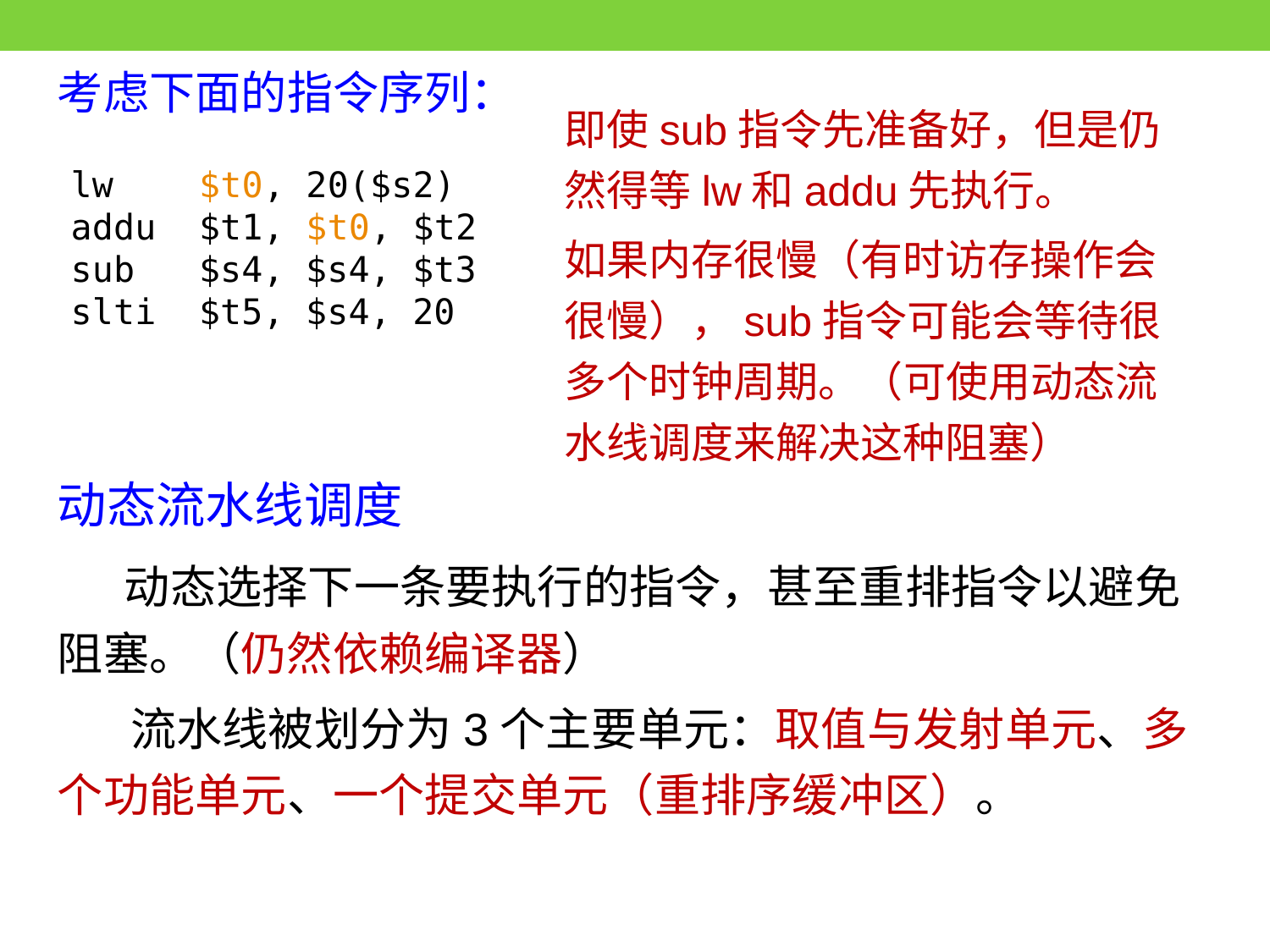

109
考虑下面的指令序列：
即使sub指令先准备好，但是仍然得等lw和addu先执行。
如果内存很慢（有时访存操作会很慢），sub指令可能会等待很多个时钟周期。（可使用动态流水线调度来解决这种阻塞）
	lw    $t0, 20($s2)
addu  $t1, $t0, $t2
sub   $s4, $s4, $t3
slti  $t5, $s4, 20

动态流水线调度
     动态选择下一条要执行的指令，甚至重排指令以避免阻塞。（仍然依赖编译器）
      流水线被划分为3个主要单元：取值与发射单元、多个功能单元、一个提交单元（重排序缓冲区）。